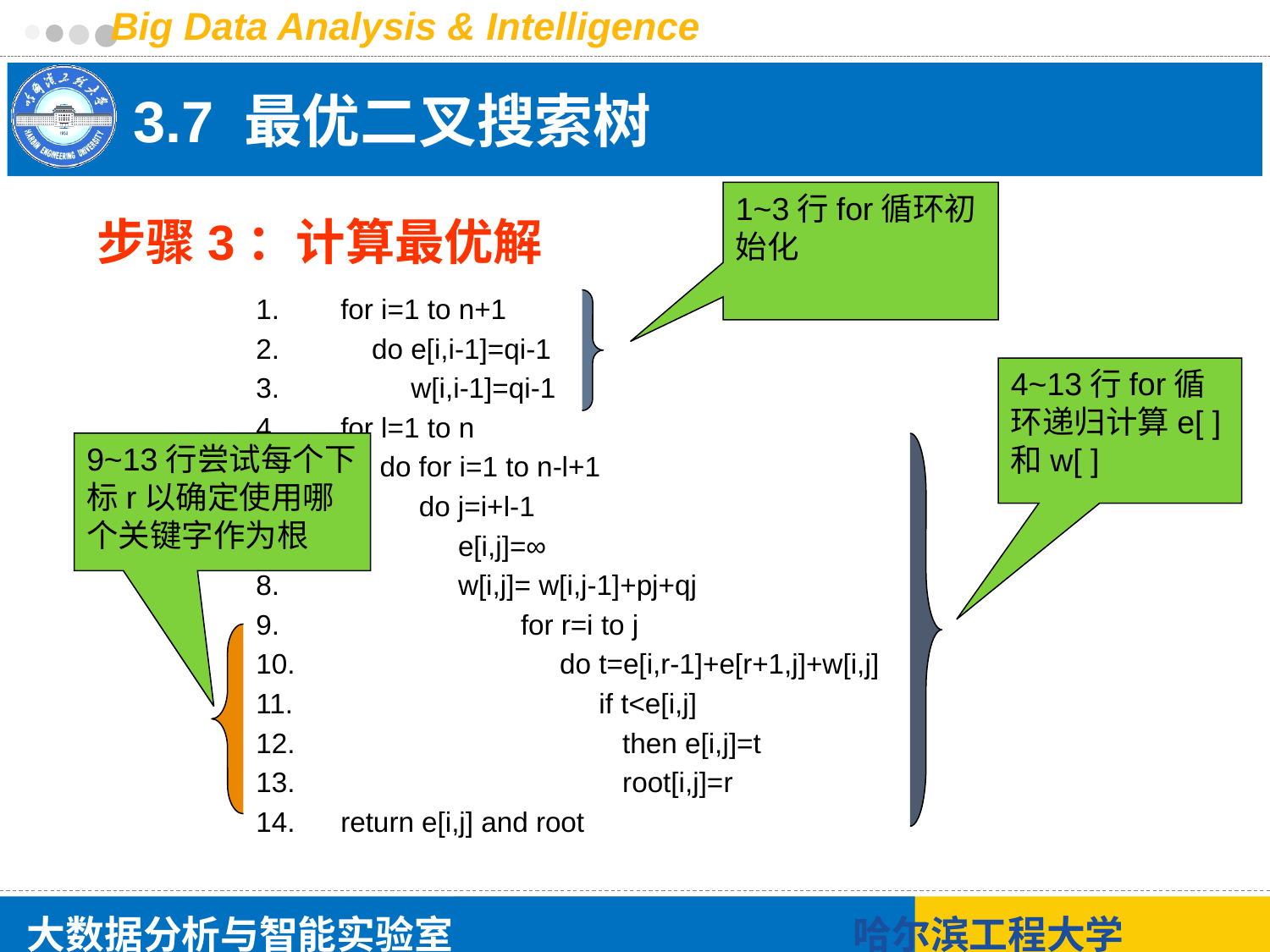

# 3.7 最优二叉搜索树
1~3行for循环初始化
步骤3：计算最优解
for i=1 to n+1
    do e[i,i-1]=qi-1
         w[i,i-1]=qi-1
for l=1 to n
     do for i=1 to n-l+1
          do j=i+l-1
               e[i,j]=∞
               w[i,j]= w[i,j-1]+pj+qj
                       for r=i to j
                            do t=e[i,r-1]+e[r+1,j]+w[i,j]
                                 if t<e[i,j]
                                    then e[i,j]=t
                                    root[i,j]=r
return e[i,j] and root

4~13行for循环递归计算e[ ]和w[ ]
9~13行尝试每个下标r以确定使用哪个关键字作为根